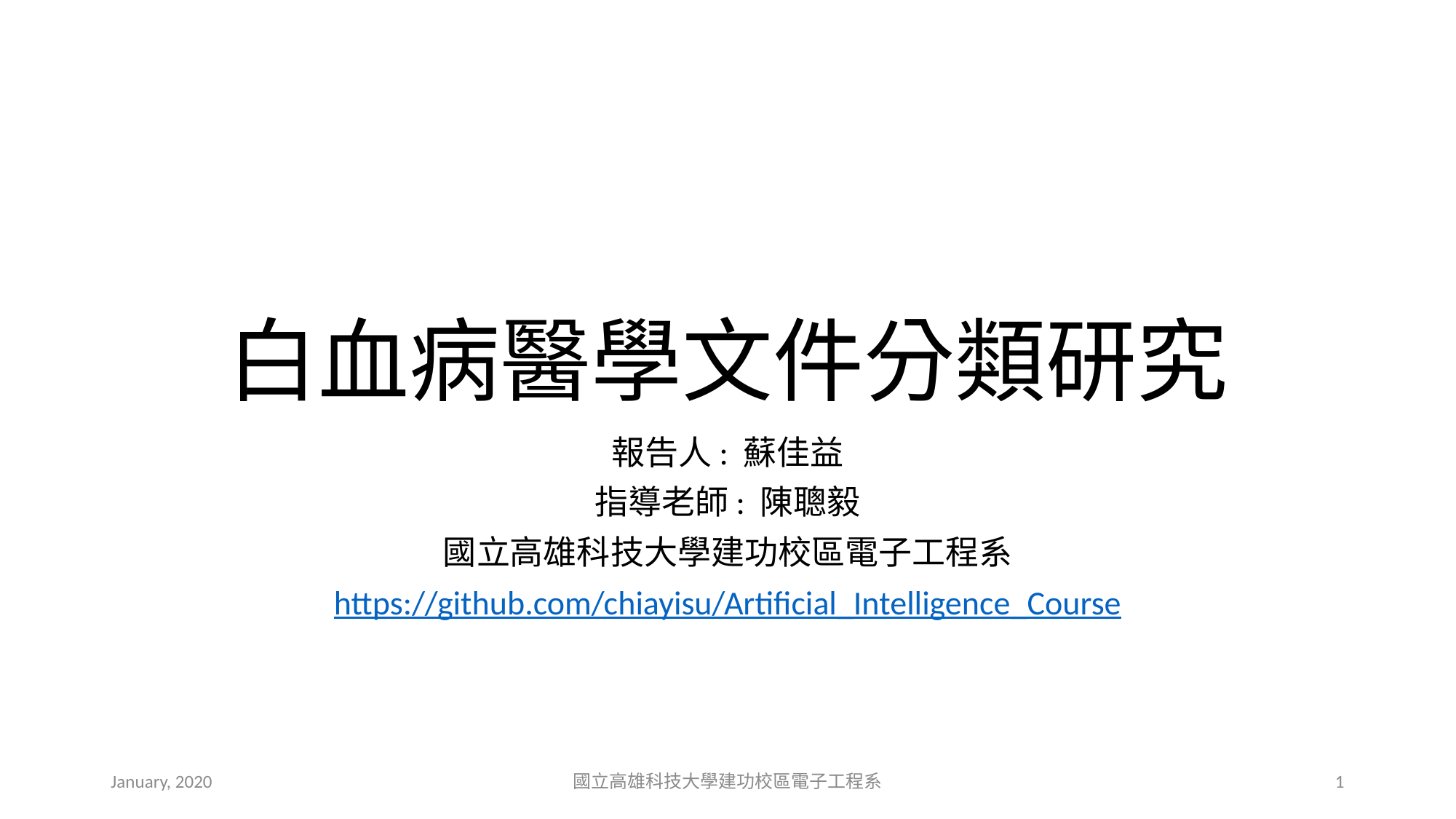

# 白血病醫學文件分類研究
報告人: 蘇佳益
指導老師: 陳聰毅
國立高雄科技大學建功校區電子工程系
https://github.com/chiayisu/Artificial_Intelligence_Course
January, 2020
國立高雄科技大學建功校區電子工程系
1